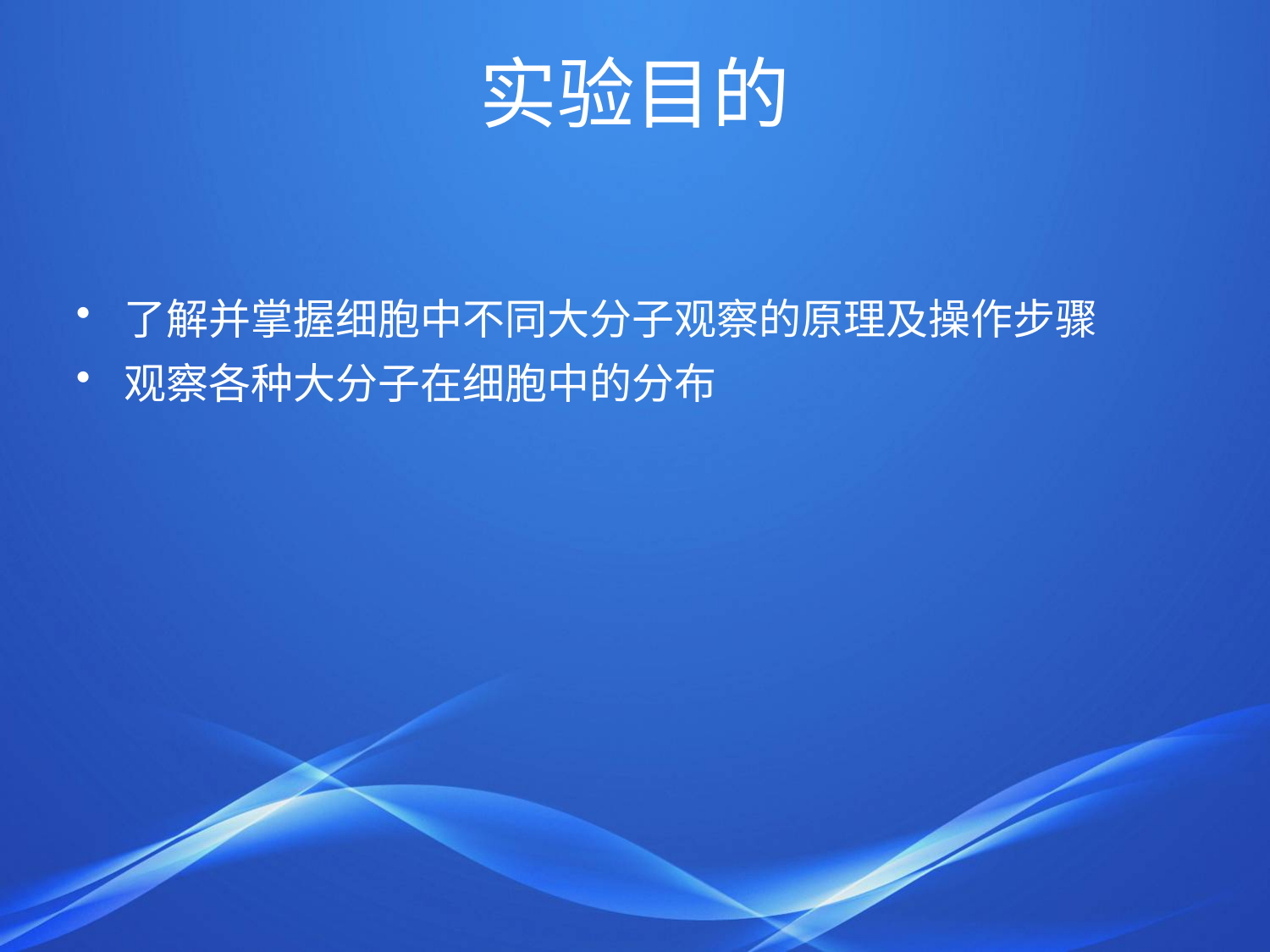

# 实验目的

了解并掌握细胞中不同大分子观察的原理及操作步骤
观察各种大分子在细胞中的分布